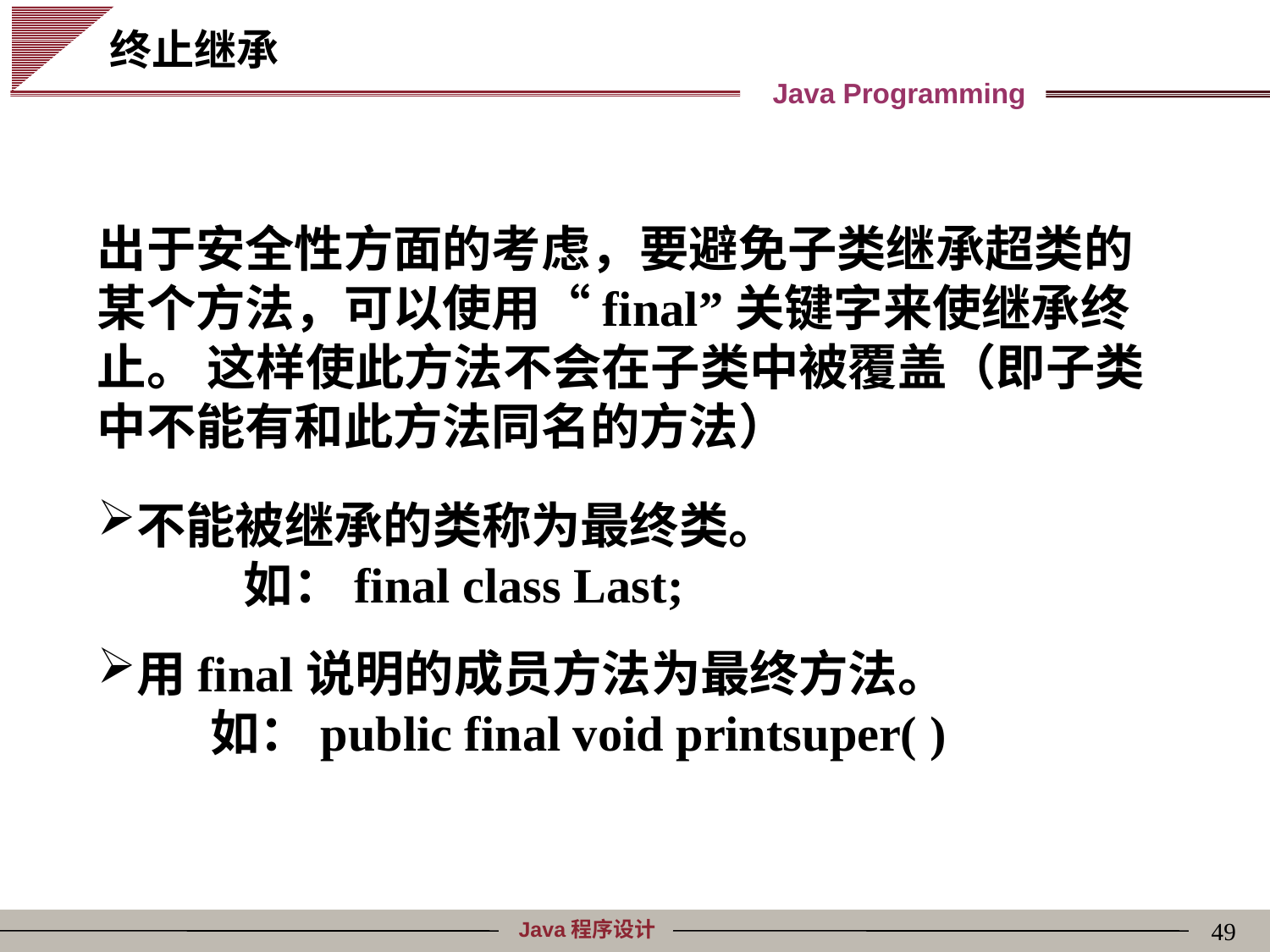

# 终止继承
出于安全性方面的考虑，要避免子类继承超类的某个方法，可以使用“final”关键字来使继承终止。 这样使此方法不会在子类中被覆盖（即子类中不能有和此方法同名的方法）

不能被继承的类称为最终类。
            如：final class Last;

用final说明的成员方法为最终方法。
         如：public final void printsuper( )